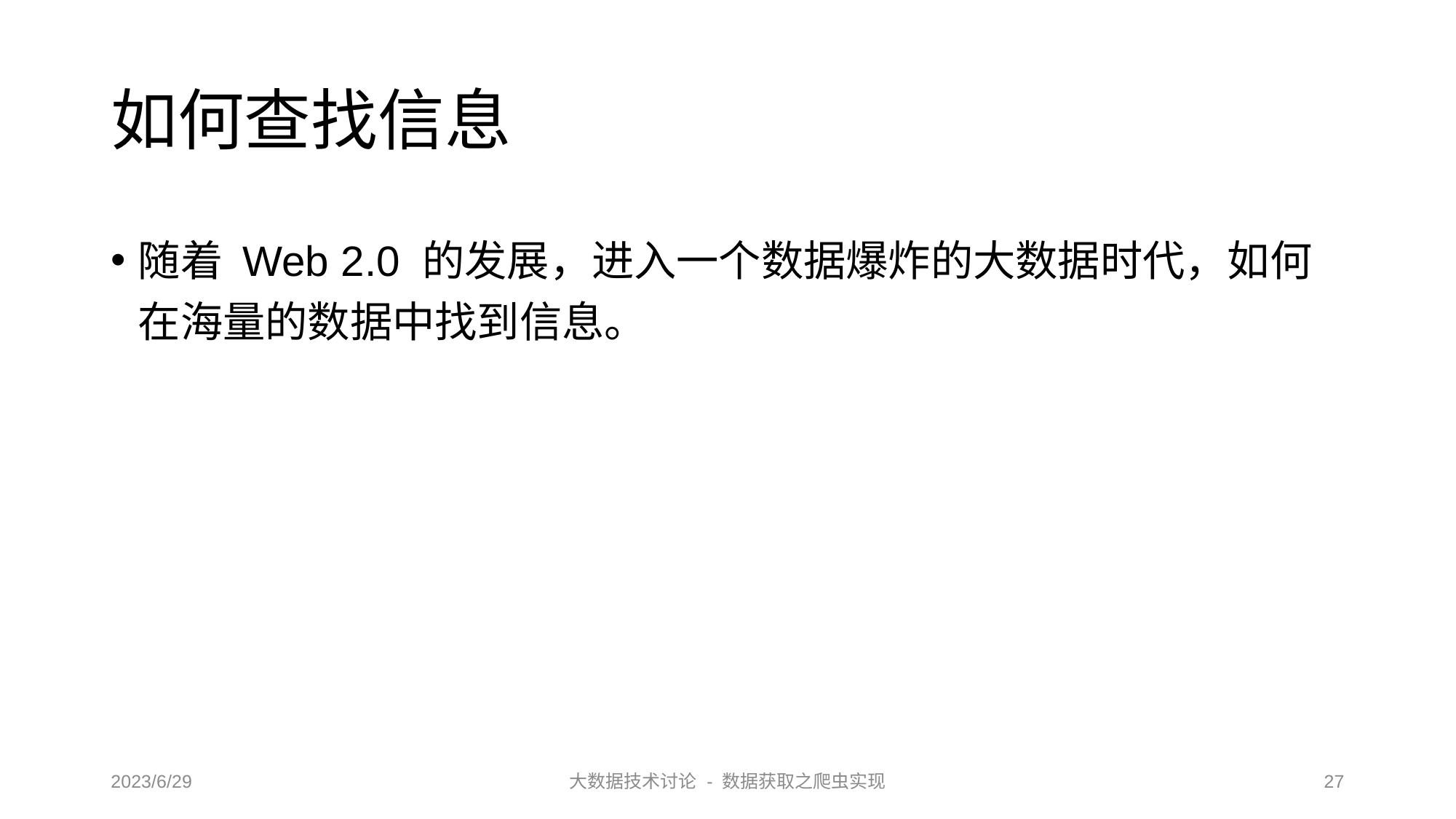

# 如何查找信息
随着 Web 2.0 的发展，进入一个数据爆炸的大数据时代，如何在海量的数据中找到信息。

2023/6/29
大数据技术讨论 - 数据获取之爬虫实现
27